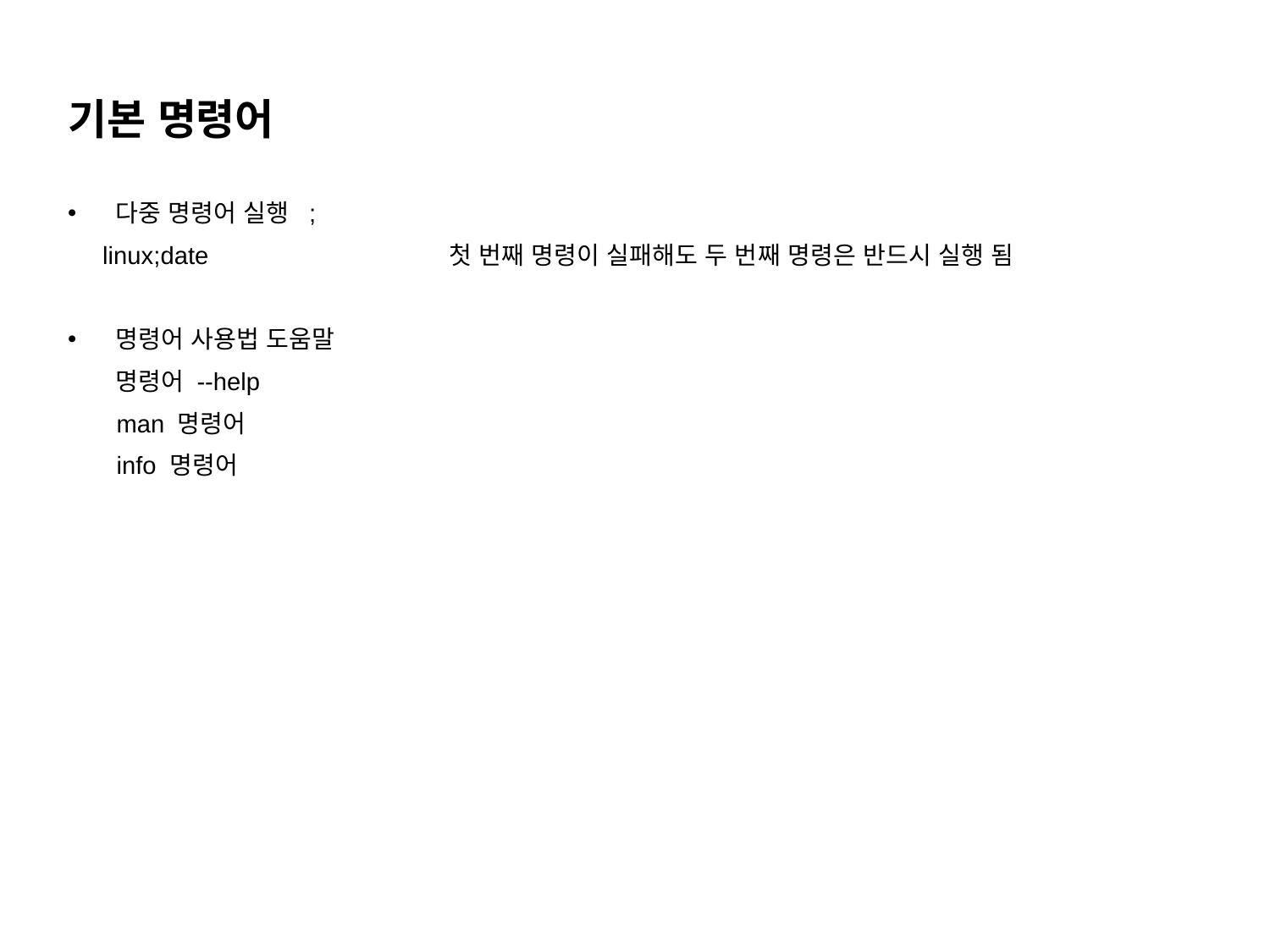

기본 명령어

다중 명령어 실행  ;
     linux;date		첫 번째 명령이 실패해도 두 번째 명령은 반드시 실행 됨

명령어 사용법 도움말
      명령어 --help
       man 명령어
       info 명령어